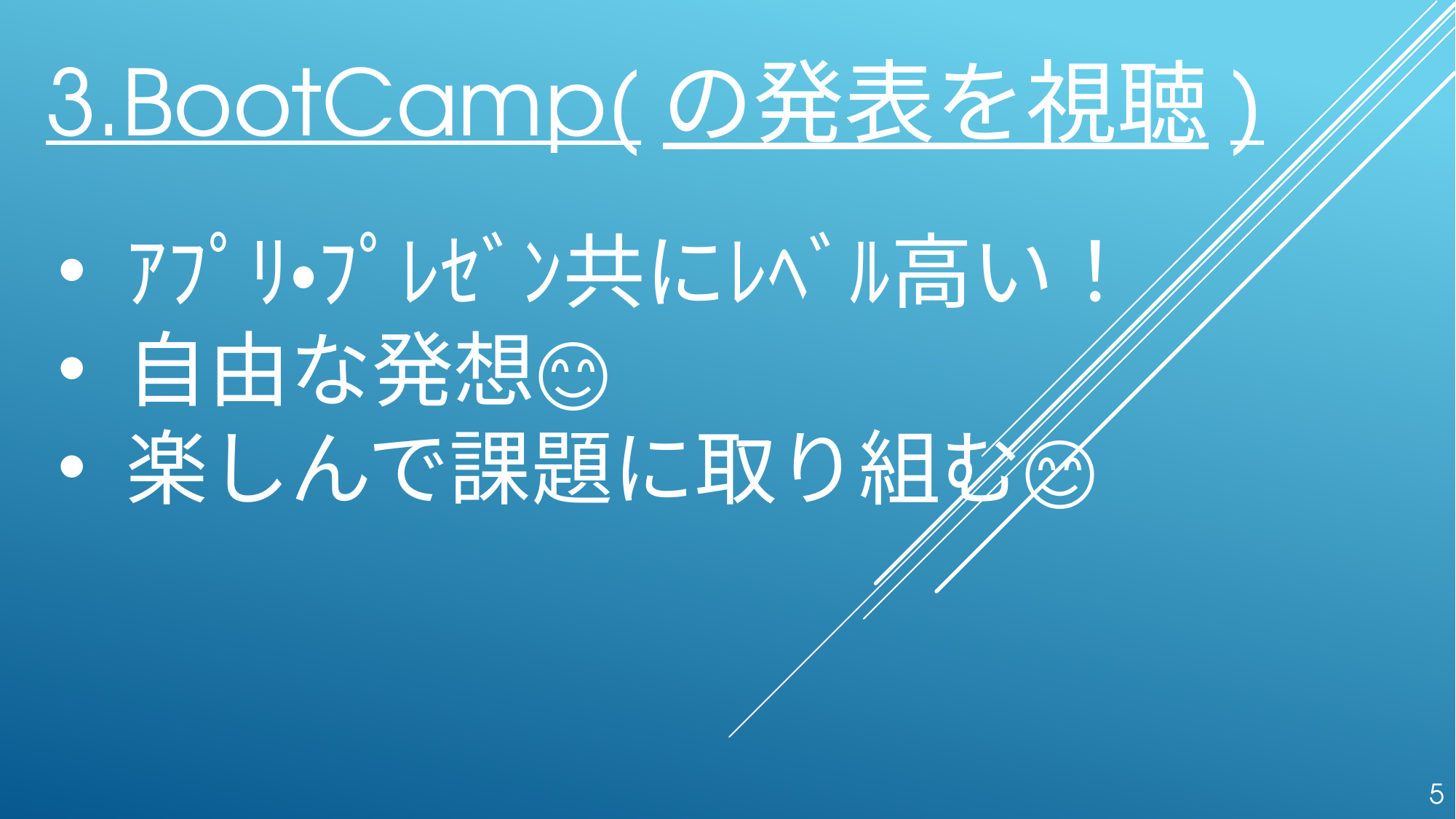

3.BootCamp(の発表を視聴)

ｱﾌﾟﾘ・ﾌﾟﾚｾﾞﾝ共にﾚﾍﾞﾙ高い！
自由な発想😊
楽しんで課題に取り組む😊
5